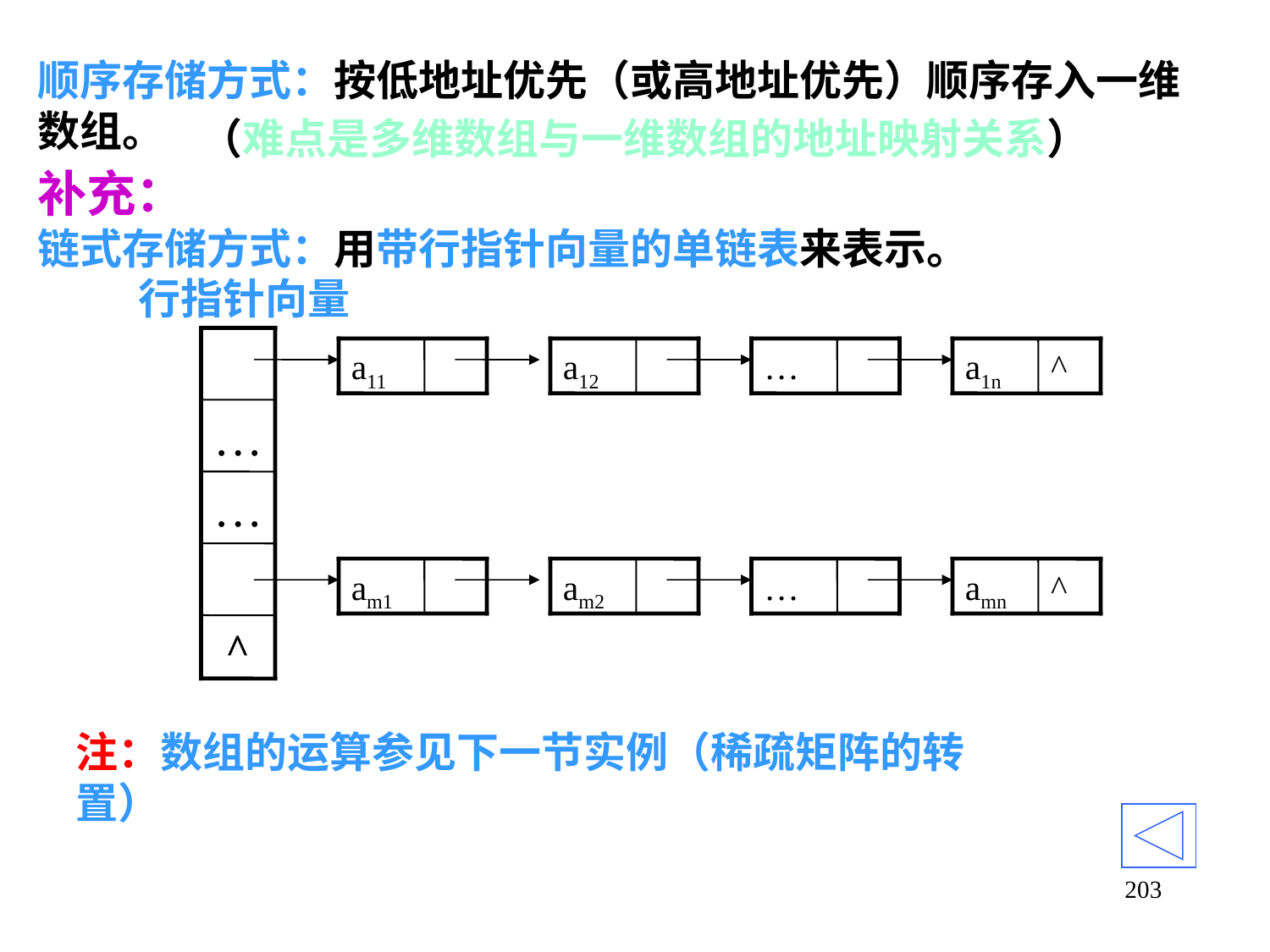

# 顺序存储方式：按低地址优先（或高地址优先）顺序存入一维数组。
（难点是多维数组与一维数组的地址映射关系）
补充：
链式存储方式：用带行指针向量的单链表来表示。
行指针向量

…

…

^

a11

a12

…

a1n

^

am1

am2

…

amn

^

注：数组的运算参见下一节实例（稀疏矩阵的转置）

203